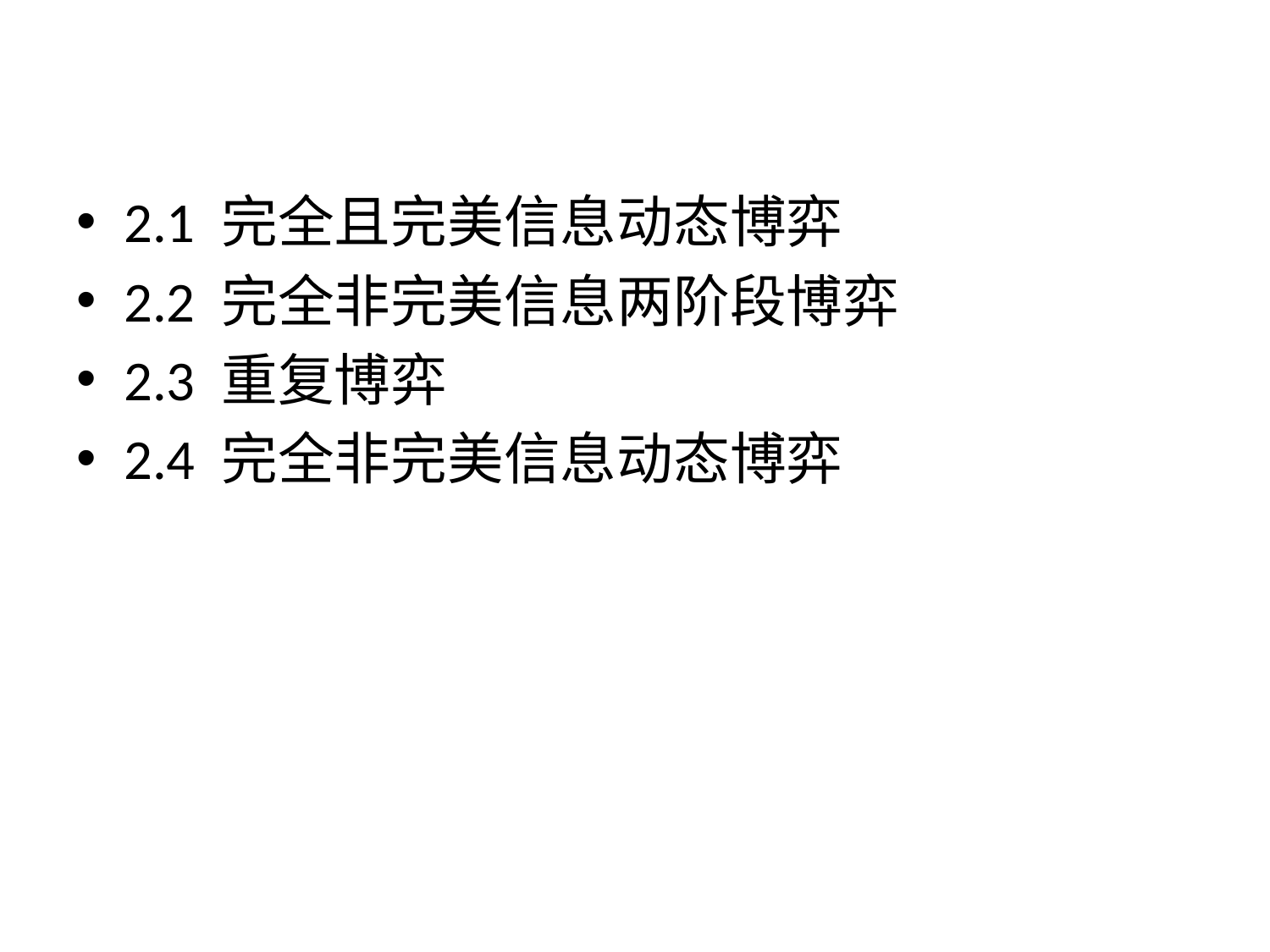

2.1 完全且完美信息动态博弈
2.2 完全非完美信息两阶段博弈
2.3 重复博弈
2.4 完全非完美信息动态博弈